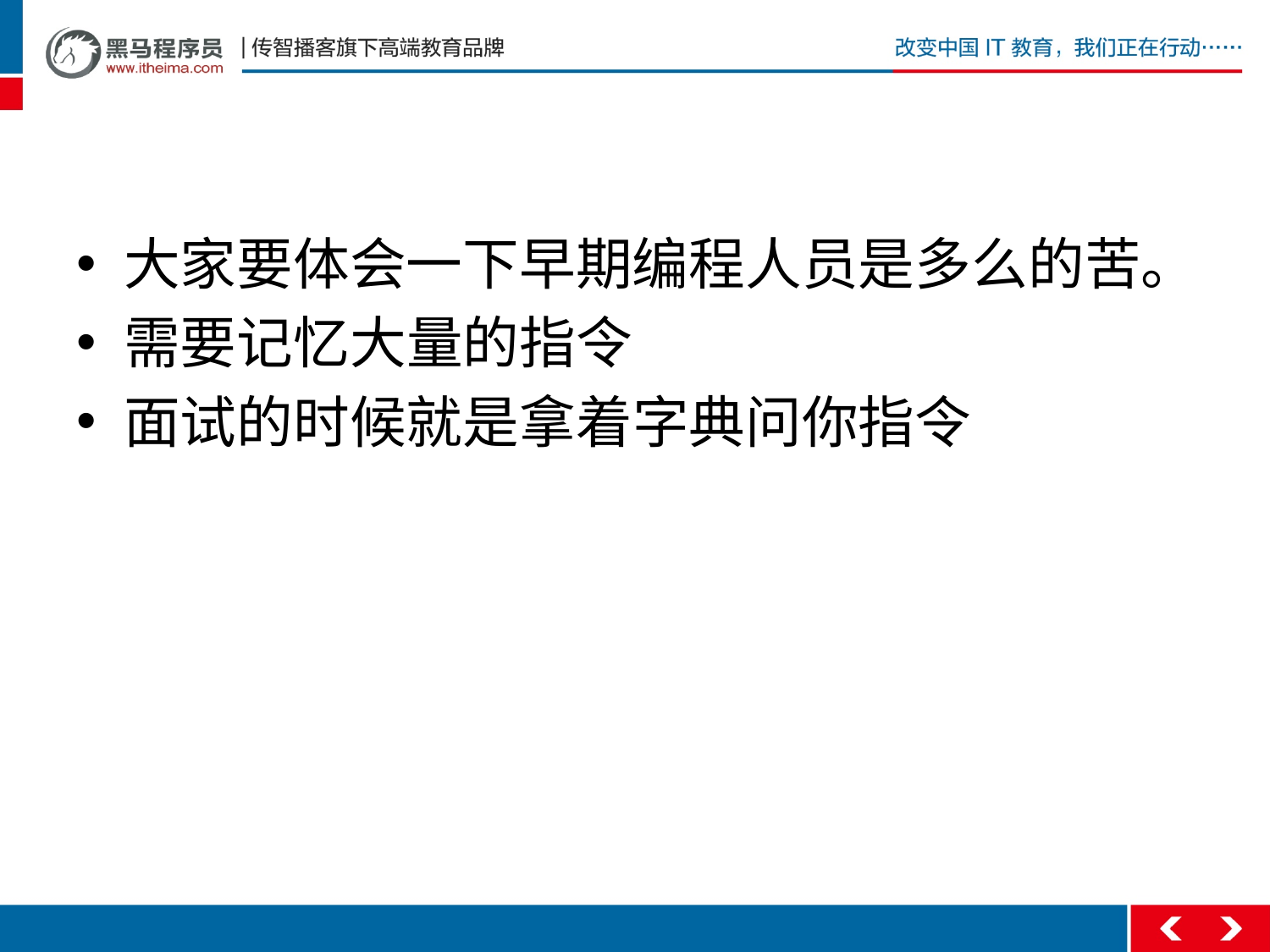

#
大家要体会一下早期编程人员是多么的苦。
需要记忆大量的指令
面试的时候就是拿着字典问你指令